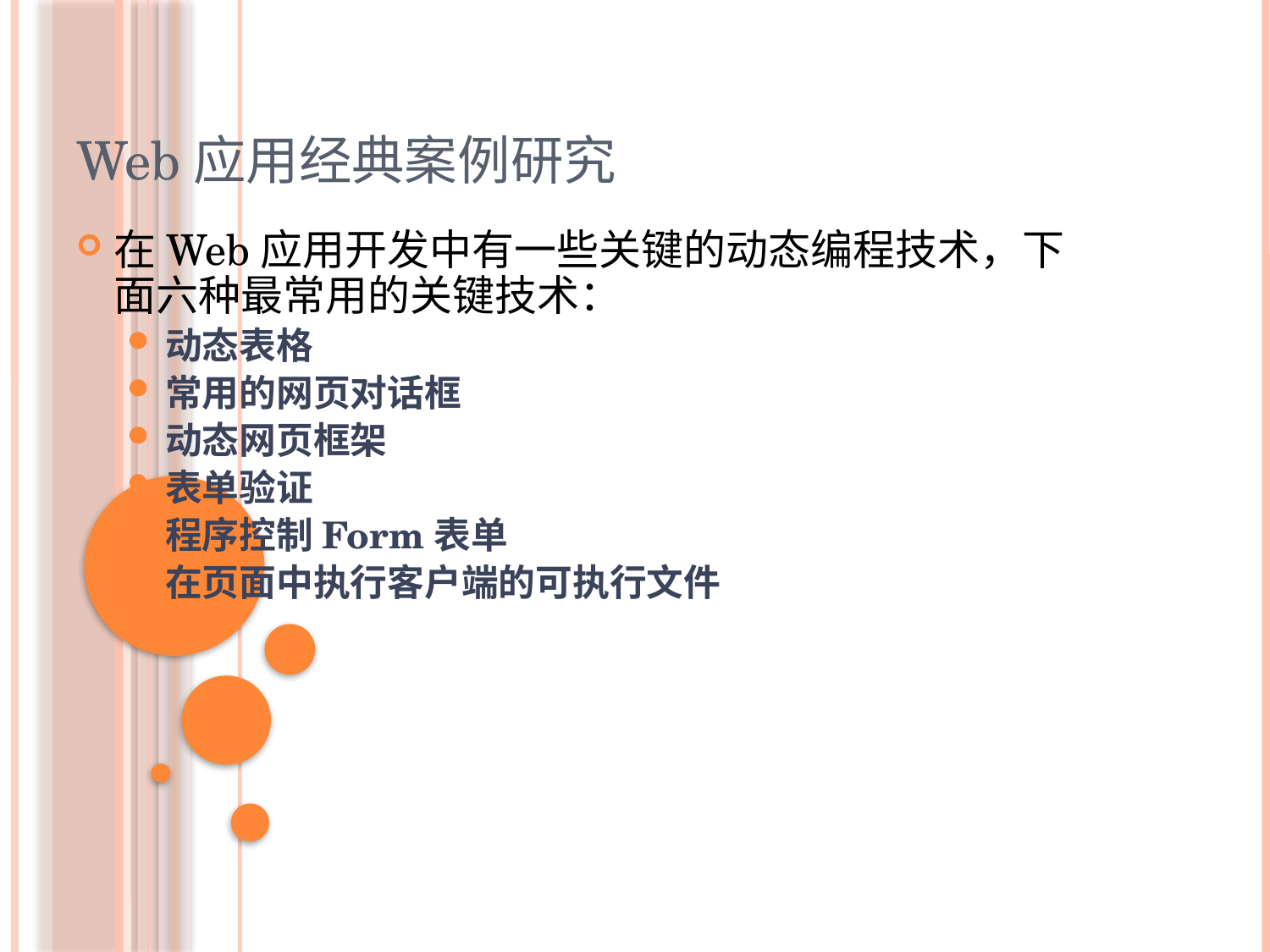

Web应用经典案例研究
在Web应用开发中有一些关键的动态编程技术，下面六种最常用的关键技术：
动态表格
常用的网页对话框
动态网页框架
表单验证
程序控制Form表单
在页面中执行客户端的可执行文件